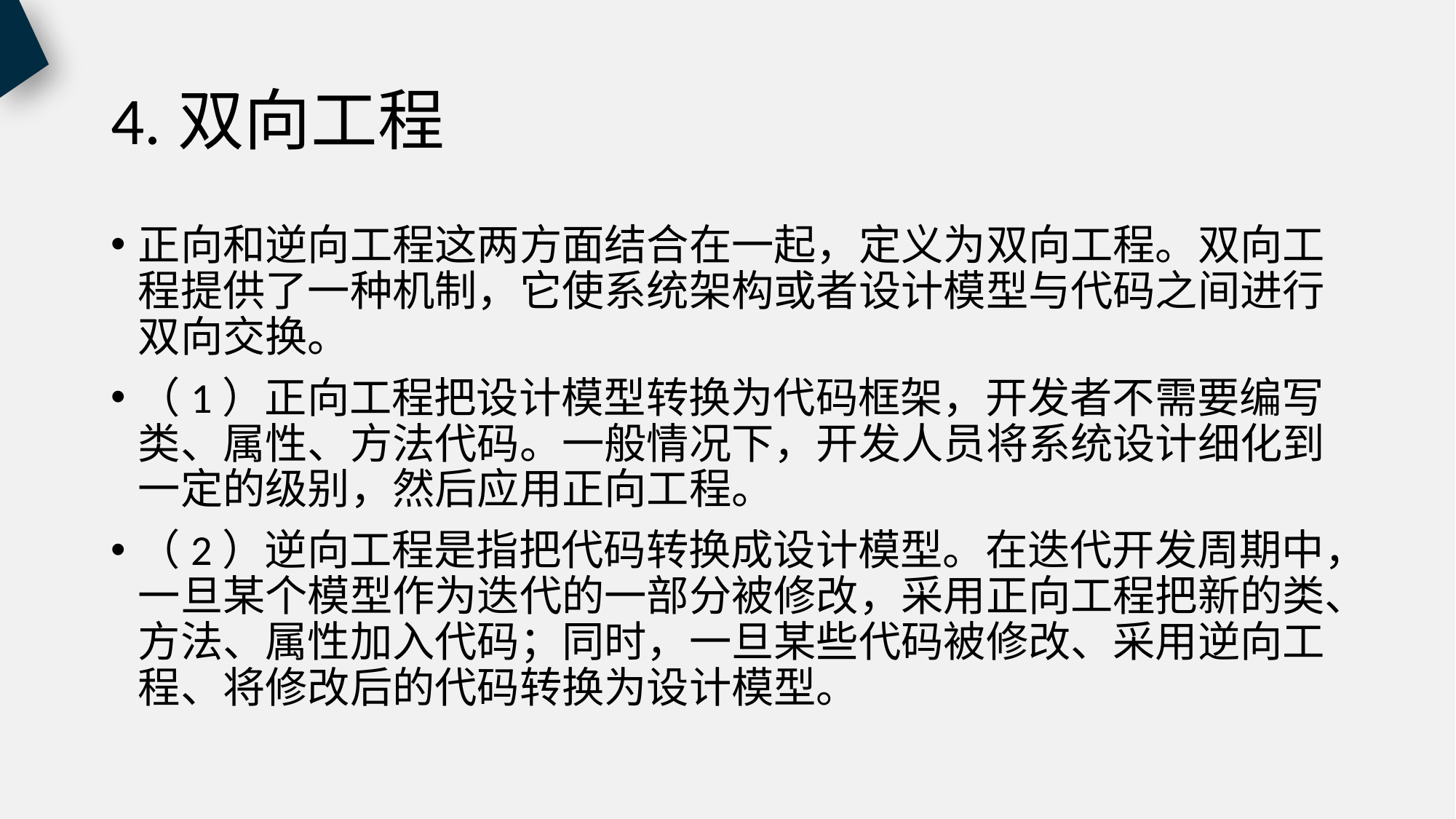

# 4.双向工程
正向和逆向工程这两方面结合在一起，定义为双向工程。双向工程提供了一种机制，它使系统架构或者设计模型与代码之间进行双向交换。
（1）正向工程把设计模型转换为代码框架，开发者不需要编写类、属性、方法代码。一般情况下，开发人员将系统设计细化到一定的级别，然后应用正向工程。
（2）逆向工程是指把代码转换成设计模型。在迭代开发周期中，一旦某个模型作为迭代的一部分被修改，采用正向工程把新的类、方法、属性加入代码；同时，一旦某些代码被修改、采用逆向工程、将修改后的代码转换为设计模型。